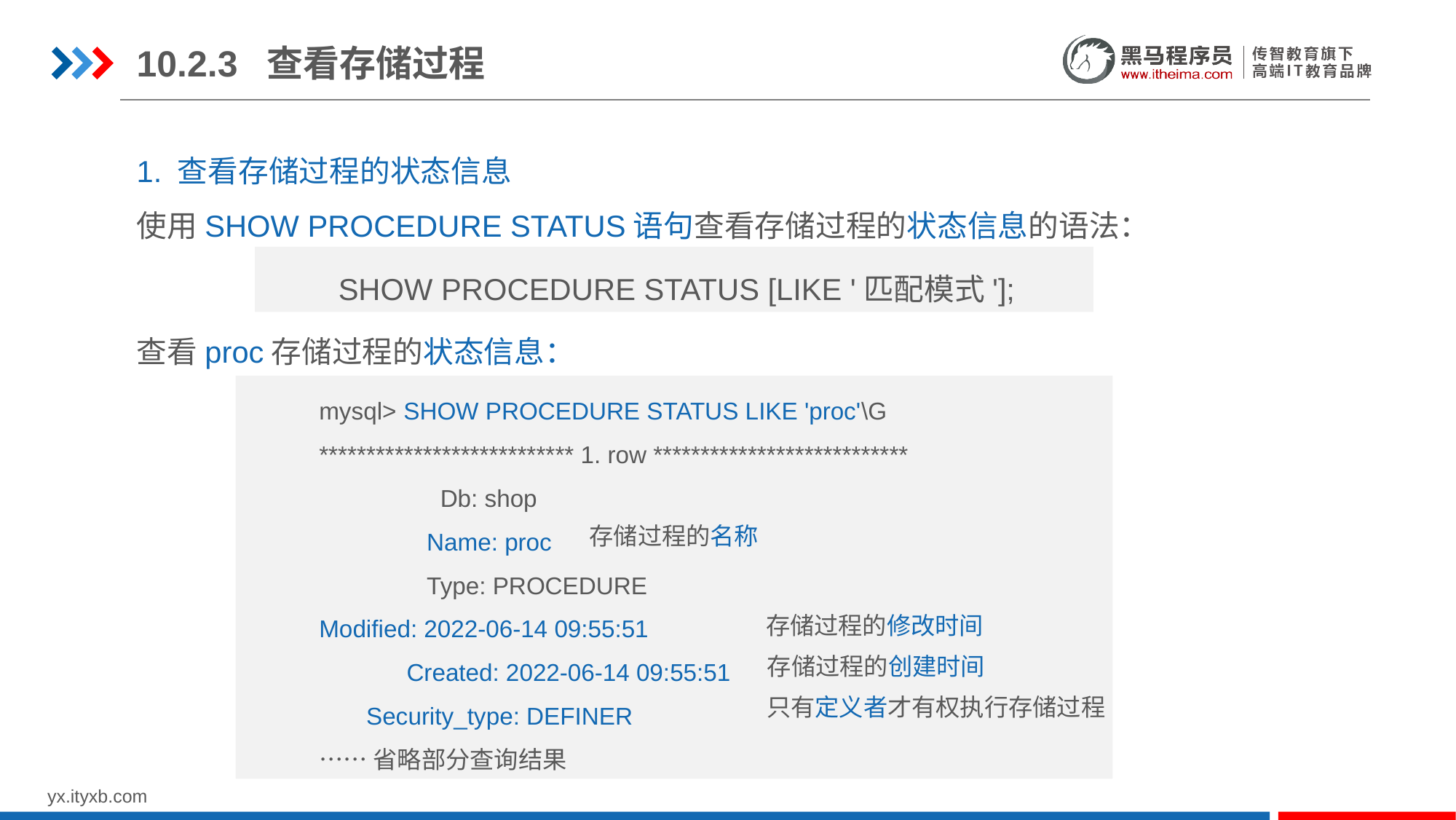

10.2.3  查看存储过程
1. 查看存储过程的状态信息
使用SHOW PROCEDURE STATUS语句查看存储过程的状态信息的语法：
SHOW PROCEDURE STATUS [LIKE '匹配模式'];
查看proc存储过程的状态信息：
mysql> SHOW PROCEDURE STATUS LIKE 'proc'\G
*************************** 1. row ***************************
                  Db: shop
                Name: proc
                Type: PROCEDURE
Modified: 2022-06-14 09:55:51
             Created: 2022-06-14 09:55:51
       Security_type: DEFINER
……省略部分查询结果
存储过程的名称
存储过程的修改时间
存储过程的创建时间
只有定义者才有权执行存储过程